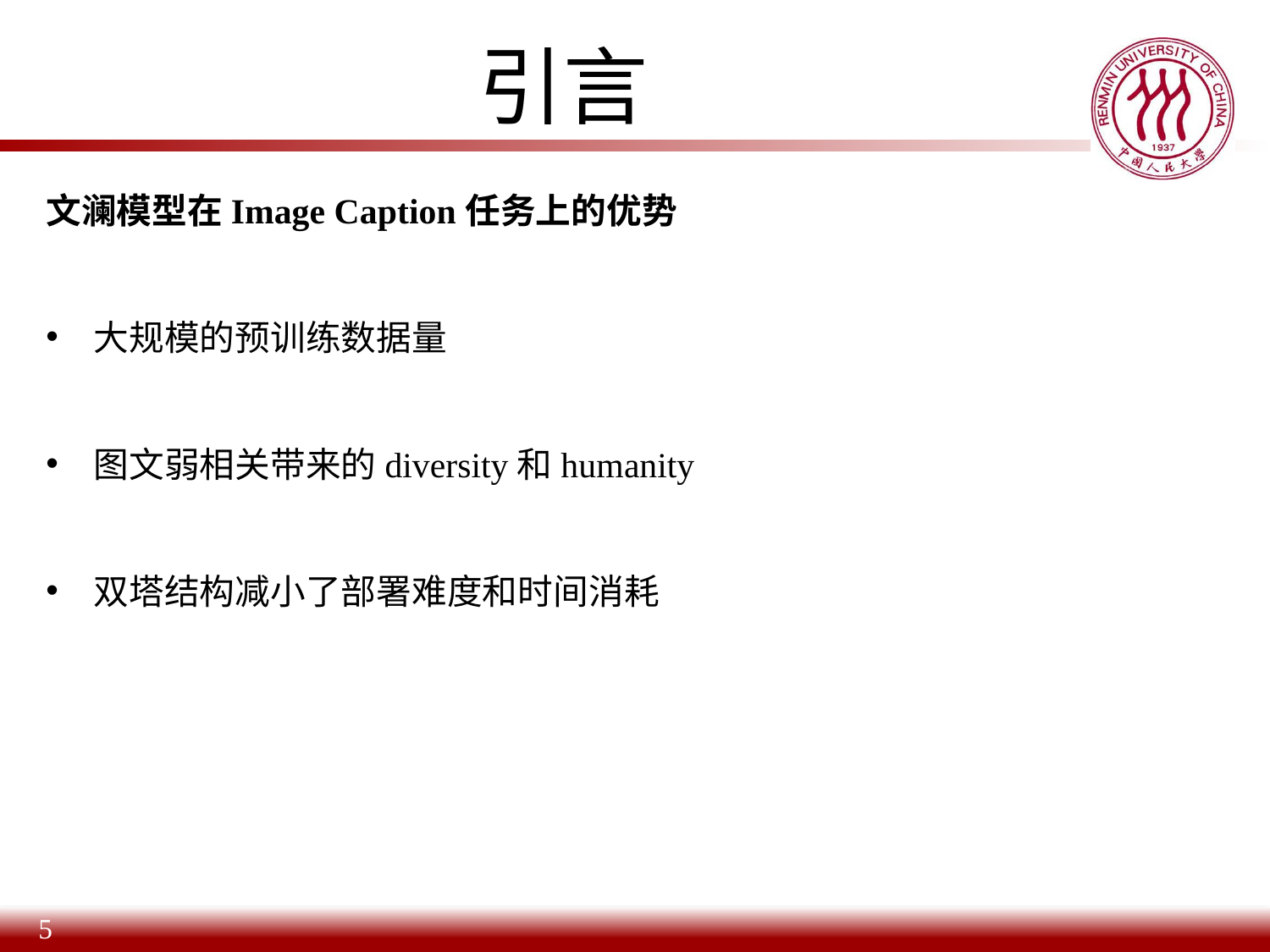

引言
文澜模型在Image Caption任务上的优势

大规模的预训练数据量

图文弱相关带来的diversity和humanity

双塔结构减小了部署难度和时间消耗